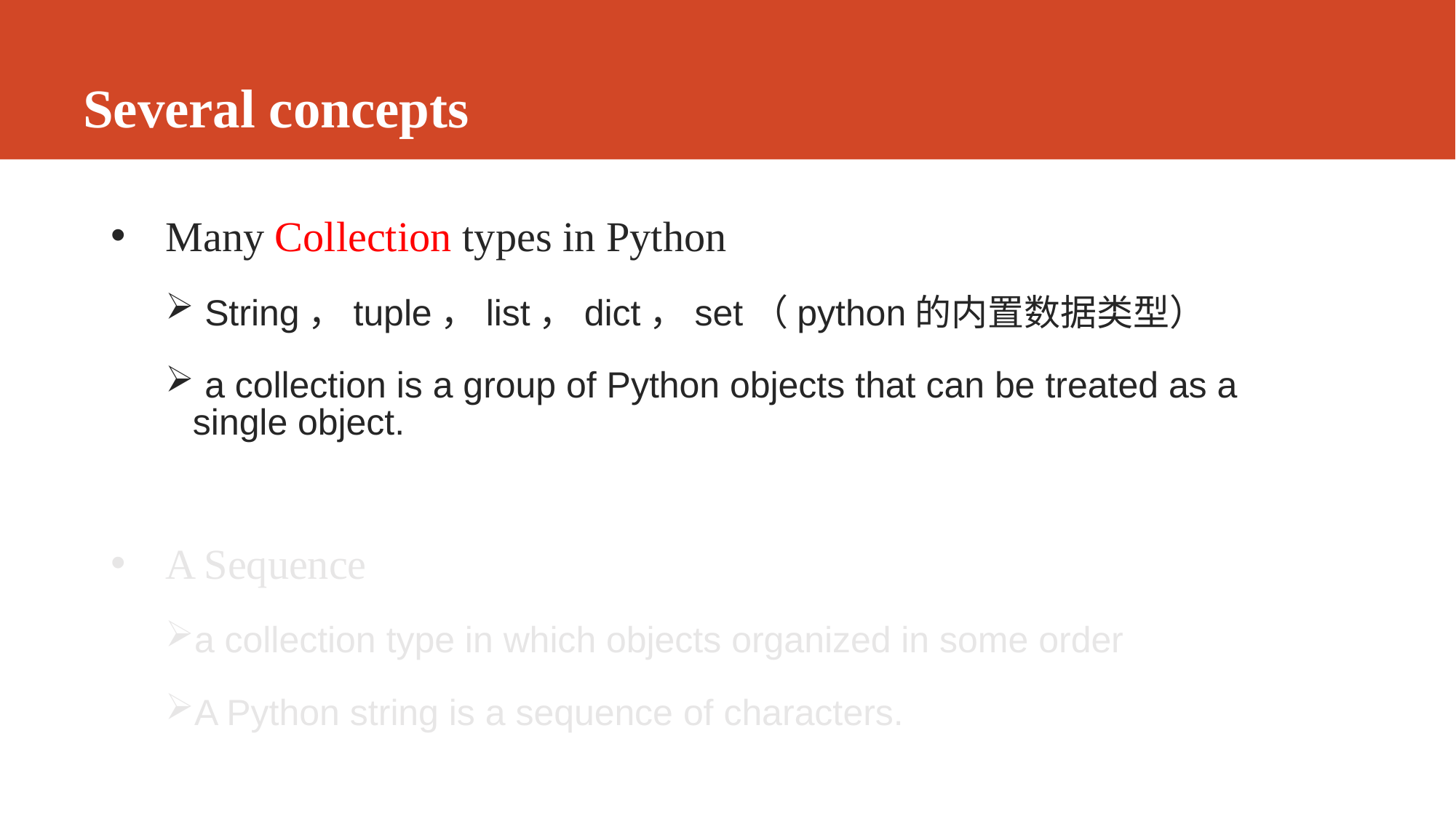

# Several concepts
Many Collection types in Python
 String，tuple，list，dict，set（python的内置数据类型）
 a collection is a group of Python objects that can be treated as a single object.

A Sequence
a collection type in which objects organized in some order
A Python string is a sequence of characters.